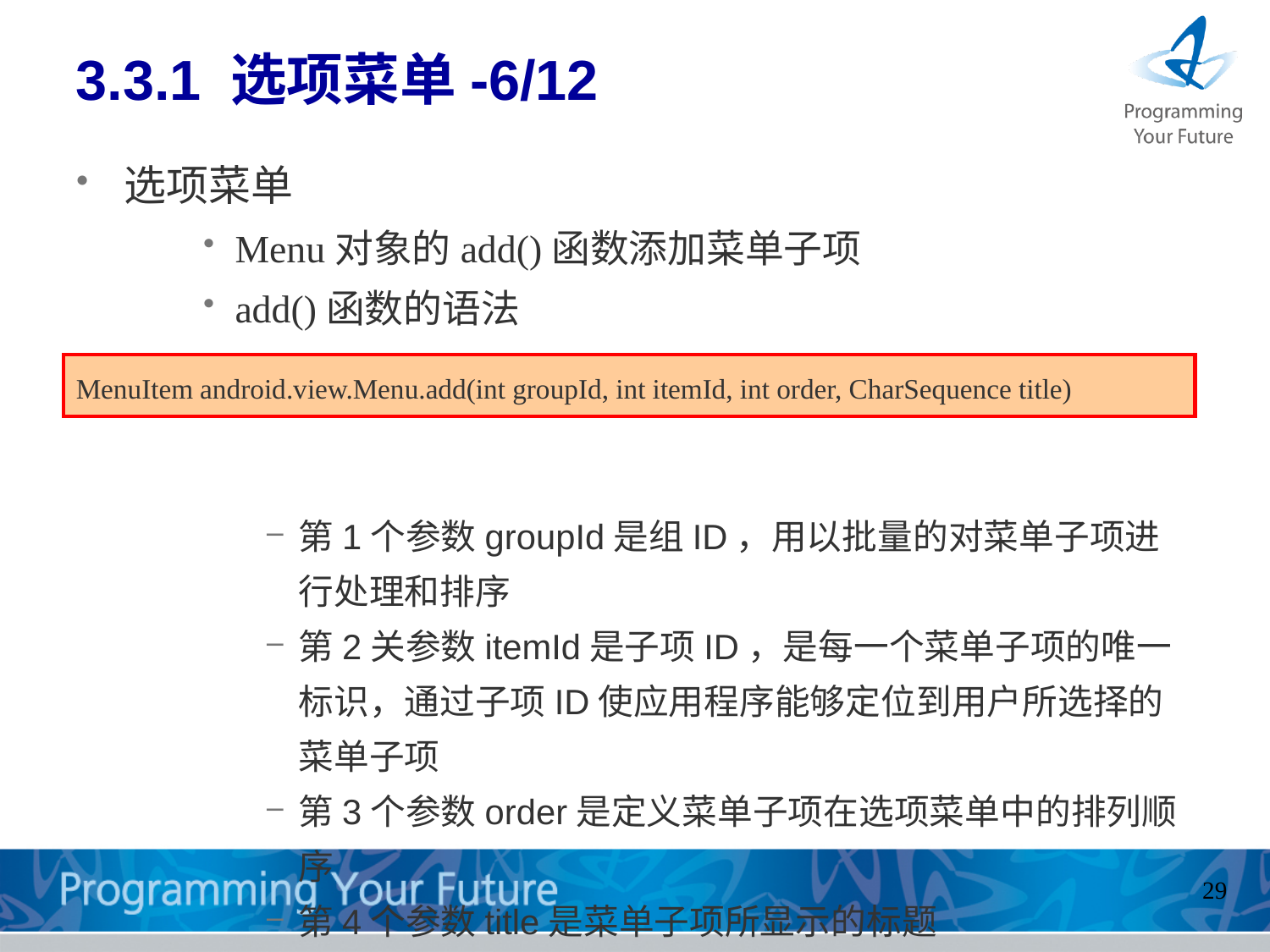

3.3.1 选项菜单-6/12
选项菜单
Menu对象的add()函数添加菜单子项
add()函数的语法

第1个参数groupId是组ID，用以批量的对菜单子项进行处理和排序
第2关参数itemId是子项ID，是每一个菜单子项的唯一标识，通过子项ID使应用程序能够定位到用户所选择的菜单子项
第3个参数order是定义菜单子项在选项菜单中的排列顺序
第4个参数title是菜单子项所显示的标题
MenuItem android.view.Menu.add(int groupId, int itemId, int order, CharSequence title)